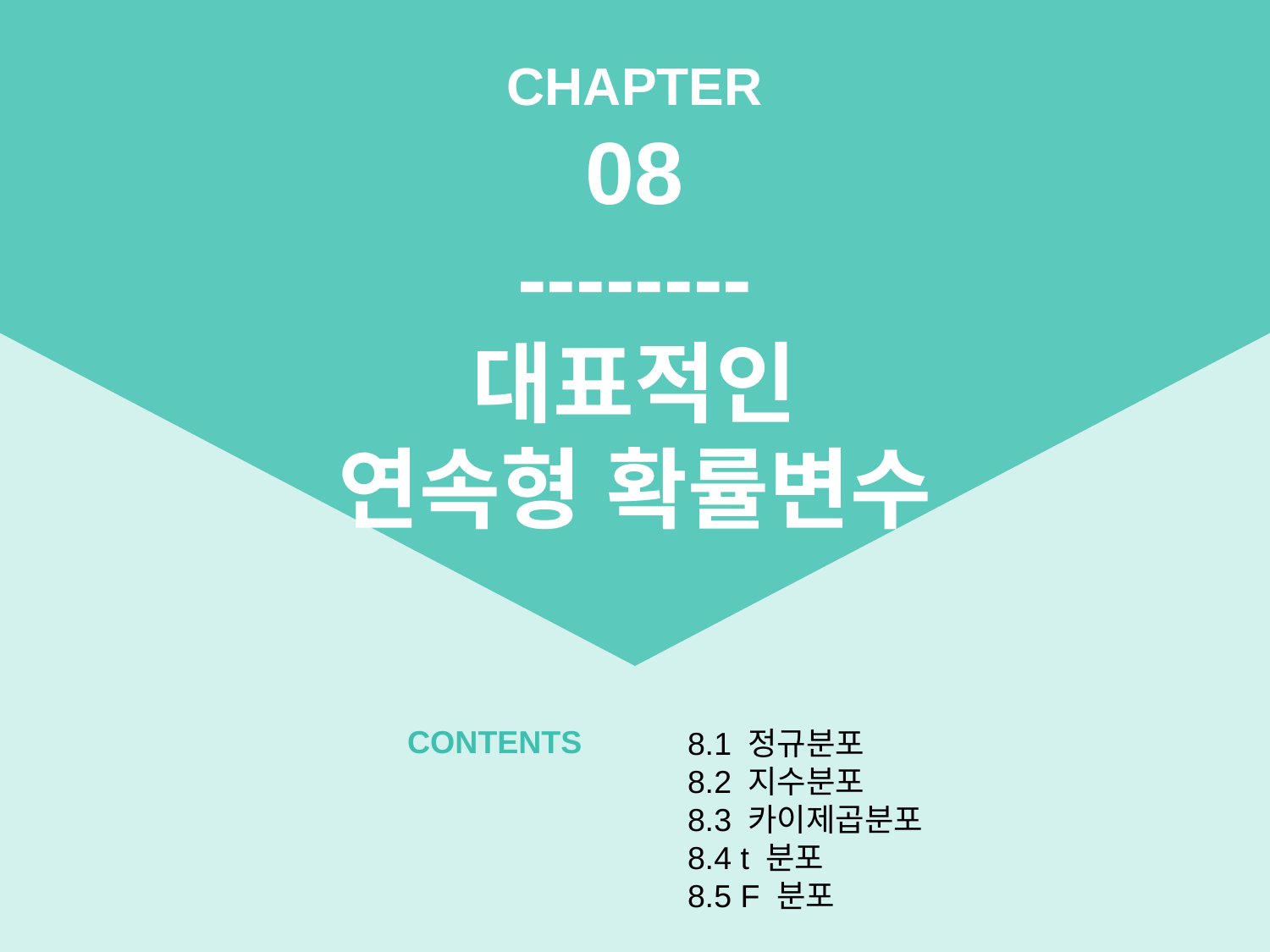

ㅊ
CHAPTER
08
--------
대표적인
연속형 확률변수
CONTENTS
8.1 정규분포
8.2 지수분포
8.3 카이제곱분포
8.4 t 분포
8.5 F 분포